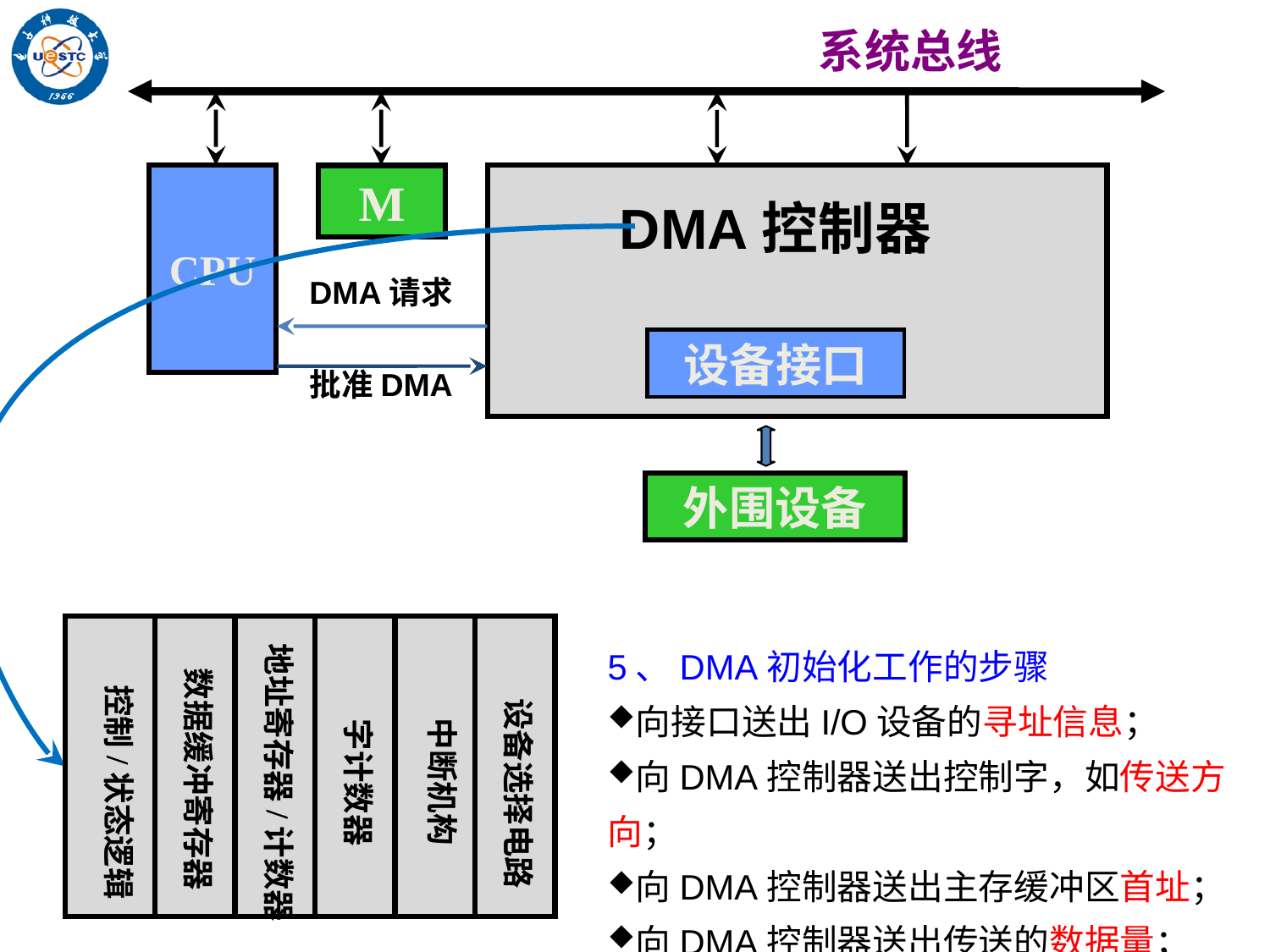

系统总线

CPU

M

DMA控制器
DMA请求

设备接口
批准DMA

外围设备

控制/状态逻辑
地址寄存器/计数器
数据缓冲寄存器
设备选择电路
中断机构
字计数器
5、DMA初始化工作的步骤
向接口送出I/O设备的寻址信息；
向DMA控制器送出控制字，如传送方向；
向DMA控制器送出主存缓冲区首址；
向DMA控制器送出传送的数据量；